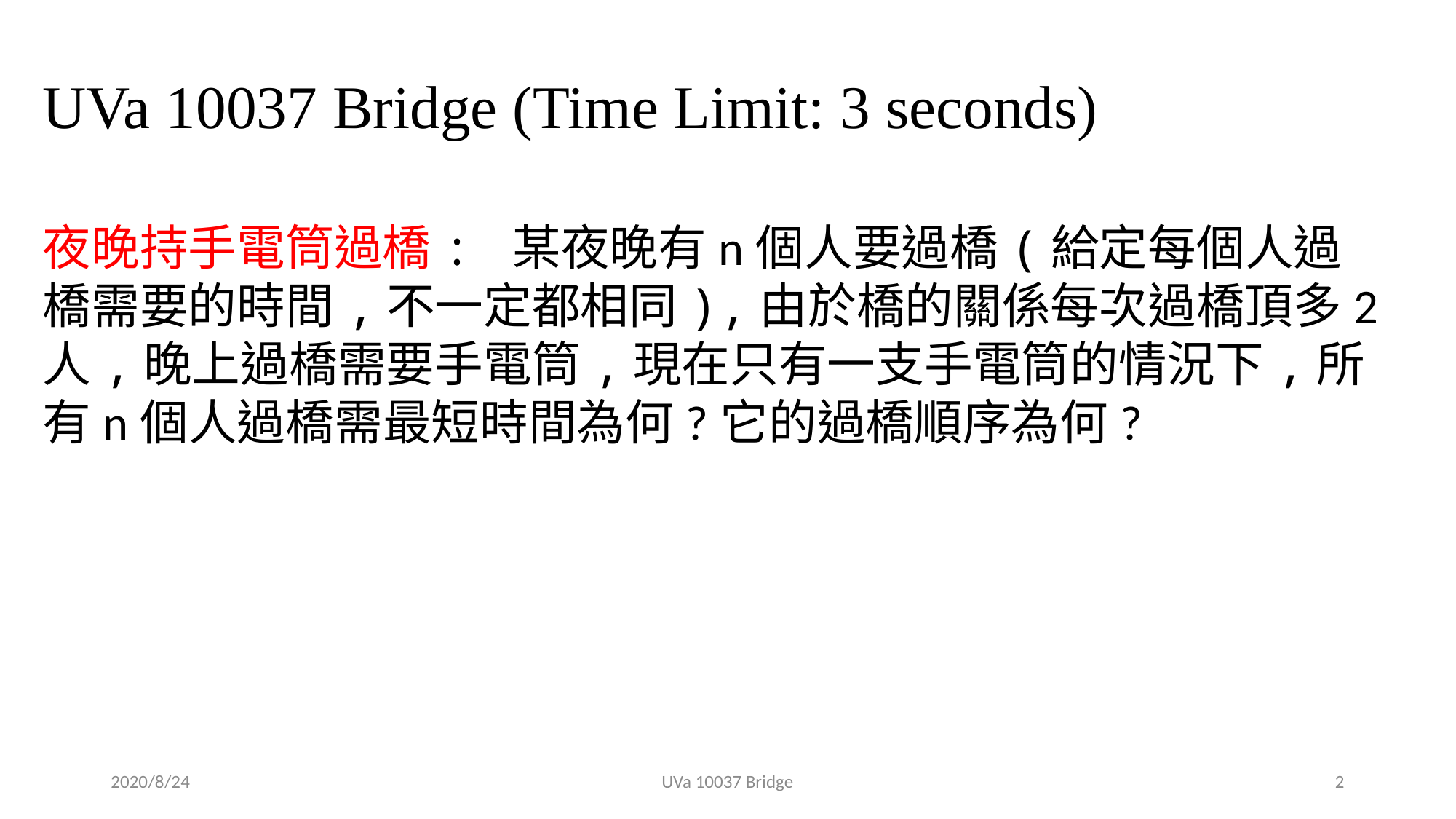

# UVa 10037 Bridge (Time Limit: 3 seconds)
夜晚持手電筒過橋: 某夜晚有n個人要過橋(給定每個人過橋需要的時間,不一定都相同),由於橋的關係每次過橋頂多2人,晚上過橋需要手電筒,現在只有一支手電筒的情況下,所有n個人過橋需最短時間為何?它的過橋順序為何?
2020/8/24
UVa 10037 Bridge
2